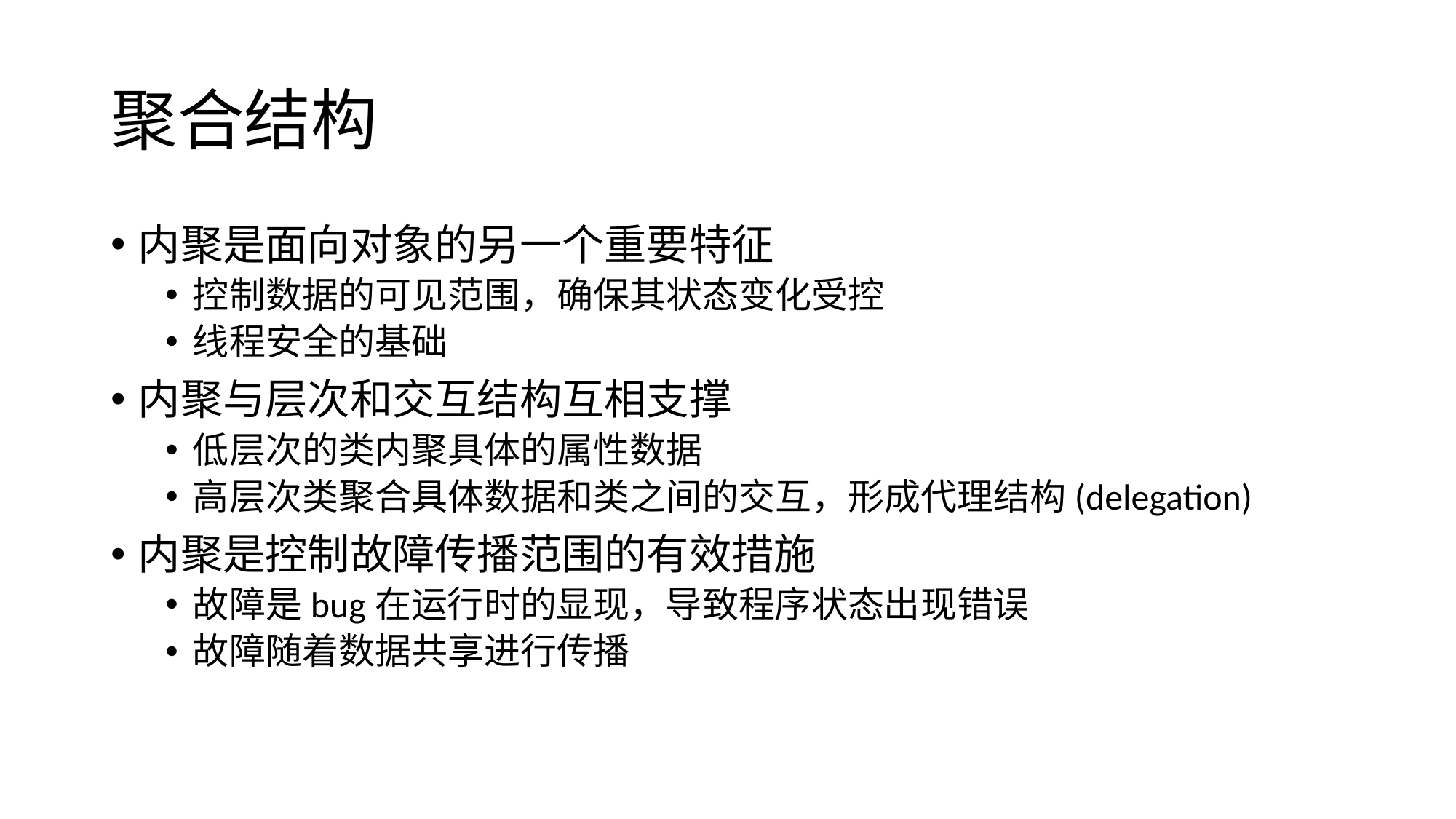

# 聚合结构
内聚是面向对象的另一个重要特征
控制数据的可见范围，确保其状态变化受控
线程安全的基础
内聚与层次和交互结构互相支撑
低层次的类内聚具体的属性数据
高层次类聚合具体数据和类之间的交互，形成代理结构(delegation)
内聚是控制故障传播范围的有效措施
故障是bug在运行时的显现，导致程序状态出现错误
故障随着数据共享进行传播
8